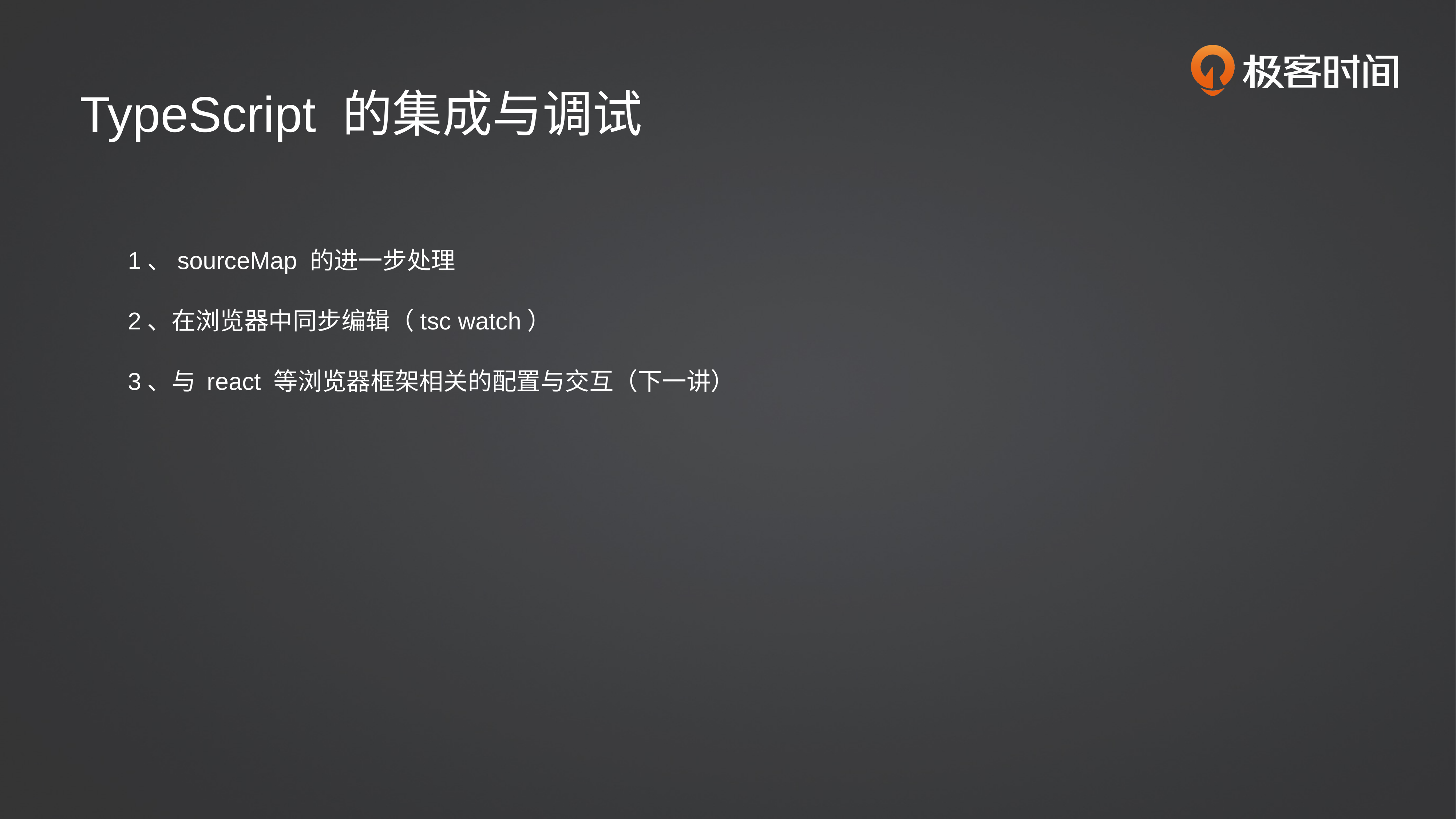

TypeScript 的集成与调试
1、sourceMap 的进一步处理
2、在浏览器中同步编辑（tsc watch）
3、与 react 等浏览器框架相关的配置与交互（下一讲）